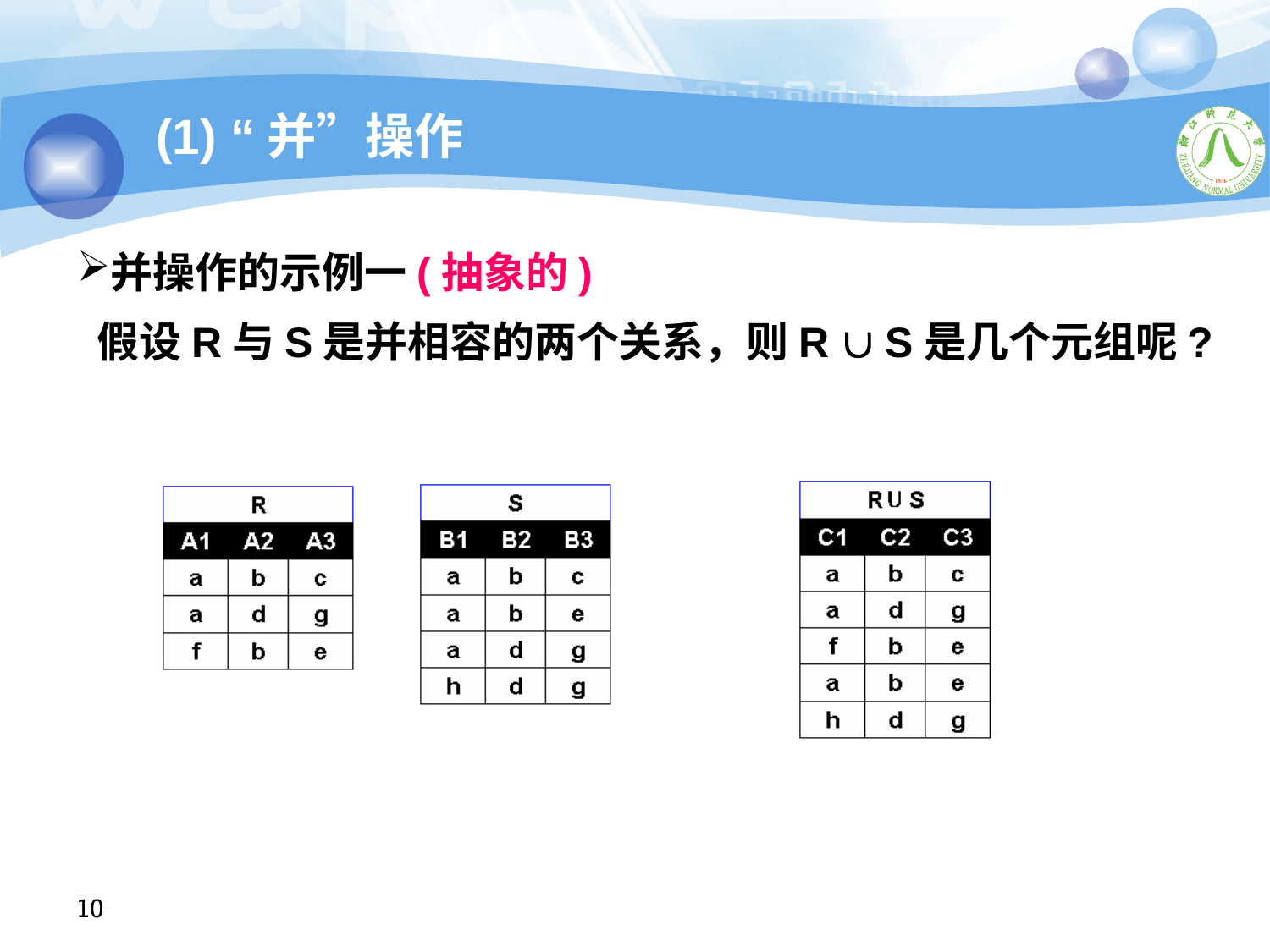

(1) “并”操作
并操作的示例一(抽象的)
 假设R与S是并相容的两个关系，则R ∪ S是几个元组呢?

10